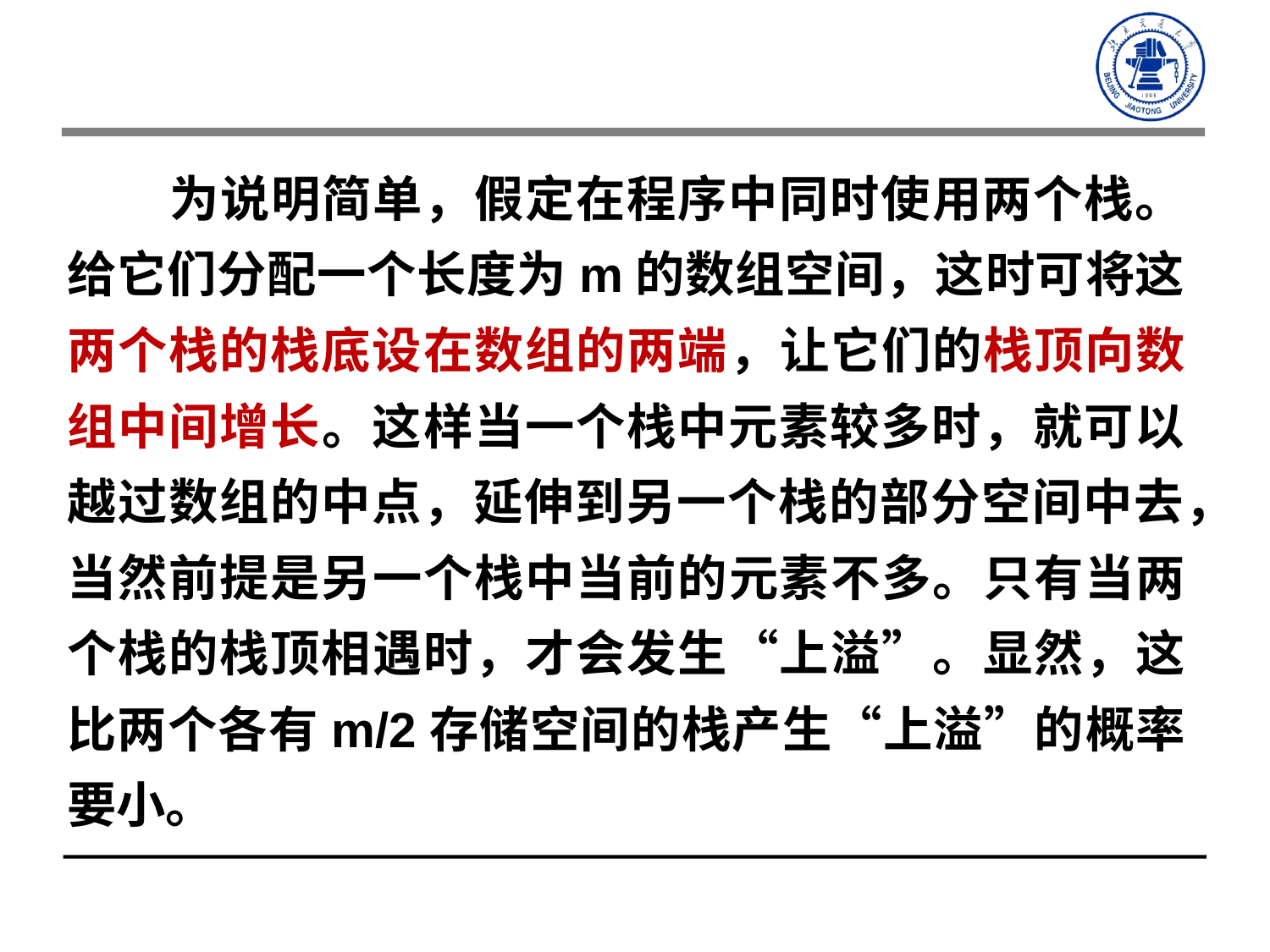

为说明简单，假定在程序中同时使用两个栈。给它们分配一个长度为m的数组空间，这时可将这两个栈的栈底设在数组的两端，让它们的栈顶向数组中间增长。这样当一个栈中元素较多时，就可以越过数组的中点，延伸到另一个栈的部分空间中去，当然前提是另一个栈中当前的元素不多。只有当两个栈的栈顶相遇时，才会发生“上溢”。显然，这比两个各有m/2存储空间的栈产生“上溢”的概率要小。